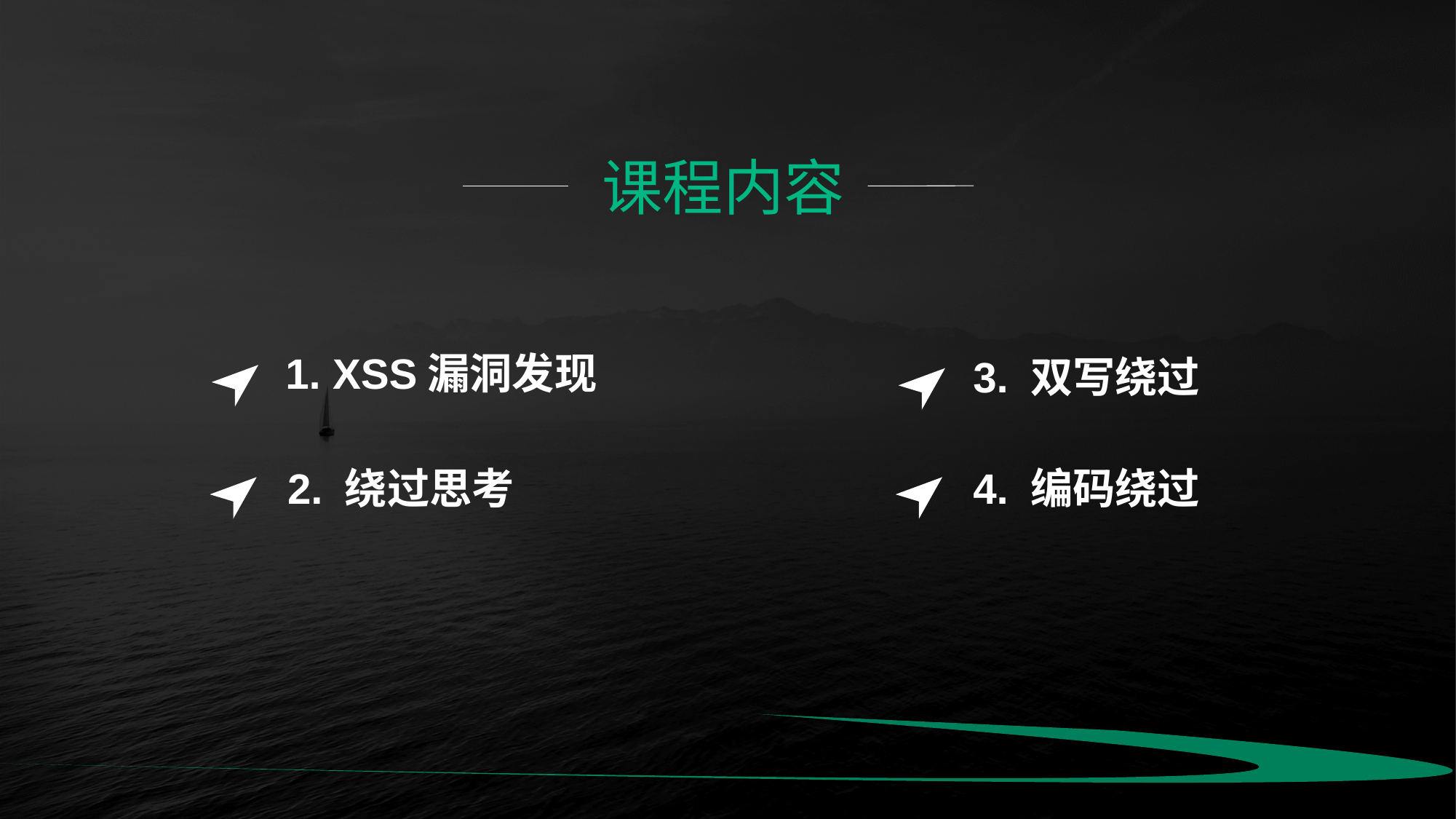

课程内容
1. XSS漏洞发现

2. 绕过思考

3. 双写绕过

4. 编码绕过